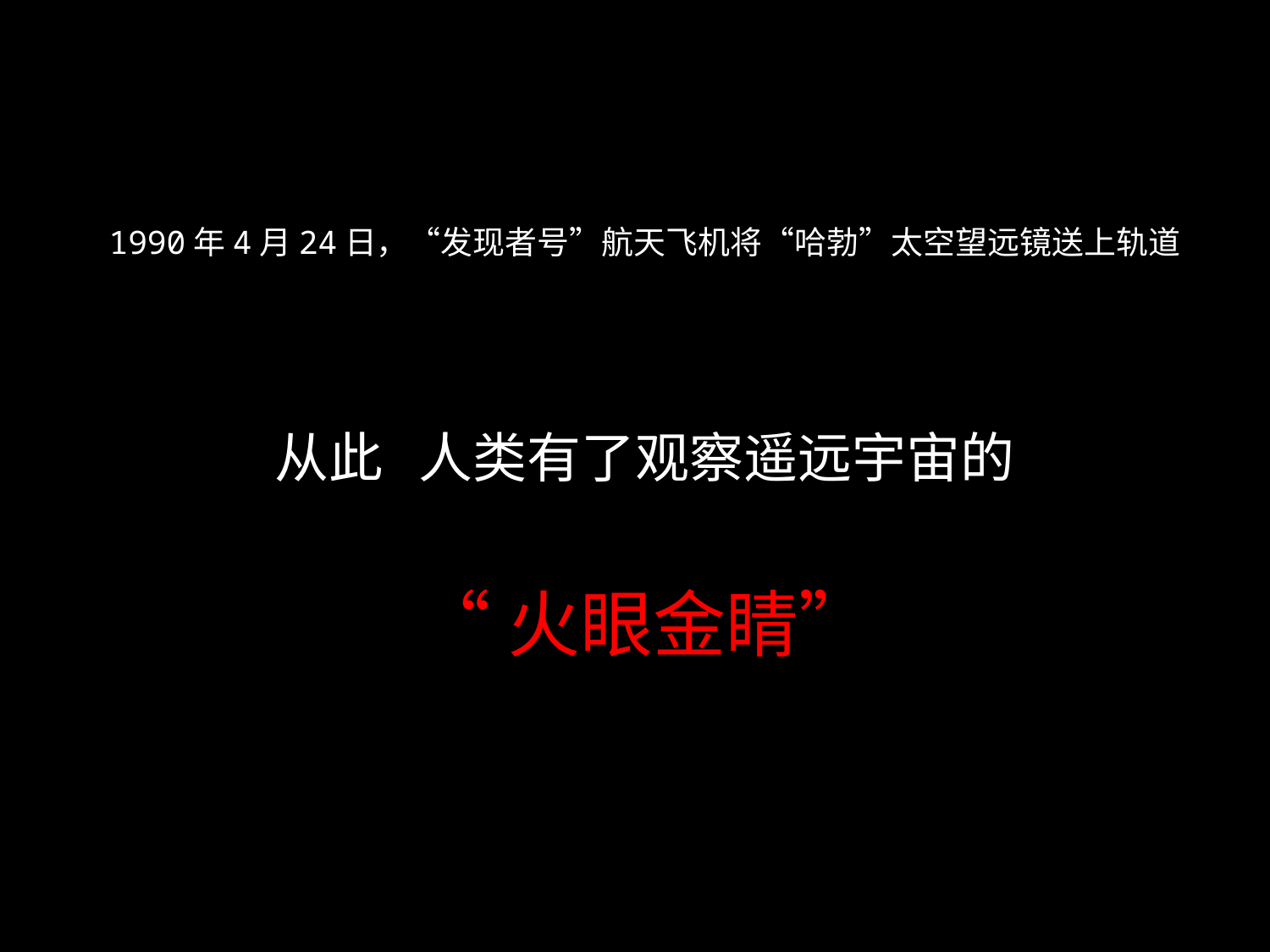

1990年4月24日，“发现者号”航天飞机将“哈勃”太空望远镜送上轨道

从此   人类有了观察遥远宇宙的

“火眼金睛”